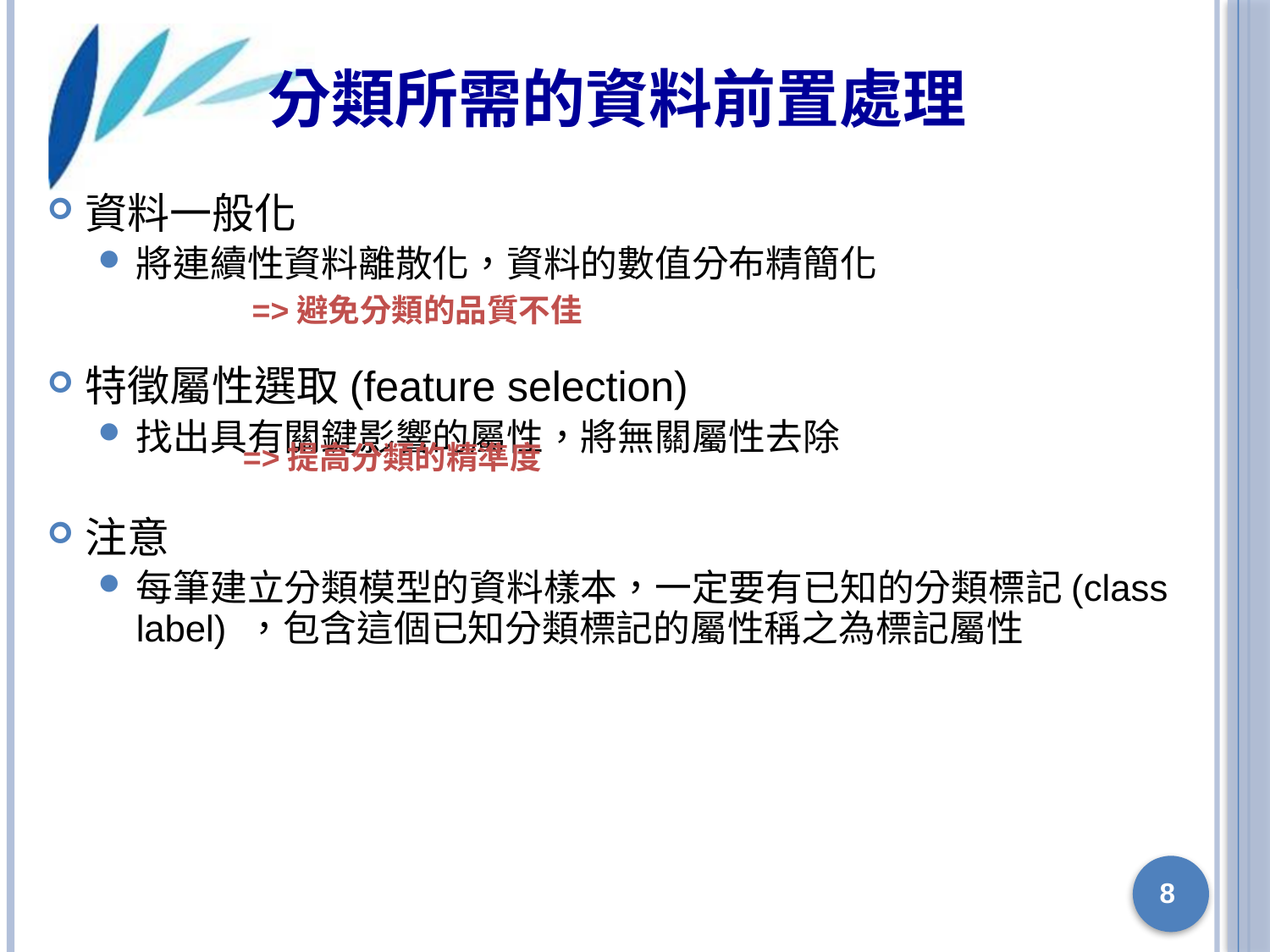

# 分類所需的資料前置處理
資料一般化
將連續性資料離散化，資料的數值分布精簡化

特徵屬性選取(feature selection)
找出具有關鍵影響的屬性，將無關屬性去除

注意
每筆建立分類模型的資料樣本，一定要有已知的分類標記(class label) ，包含這個已知分類標記的屬性稱之為標記屬性
=>避免分類的品質不佳
=>提高分類的精準度
8